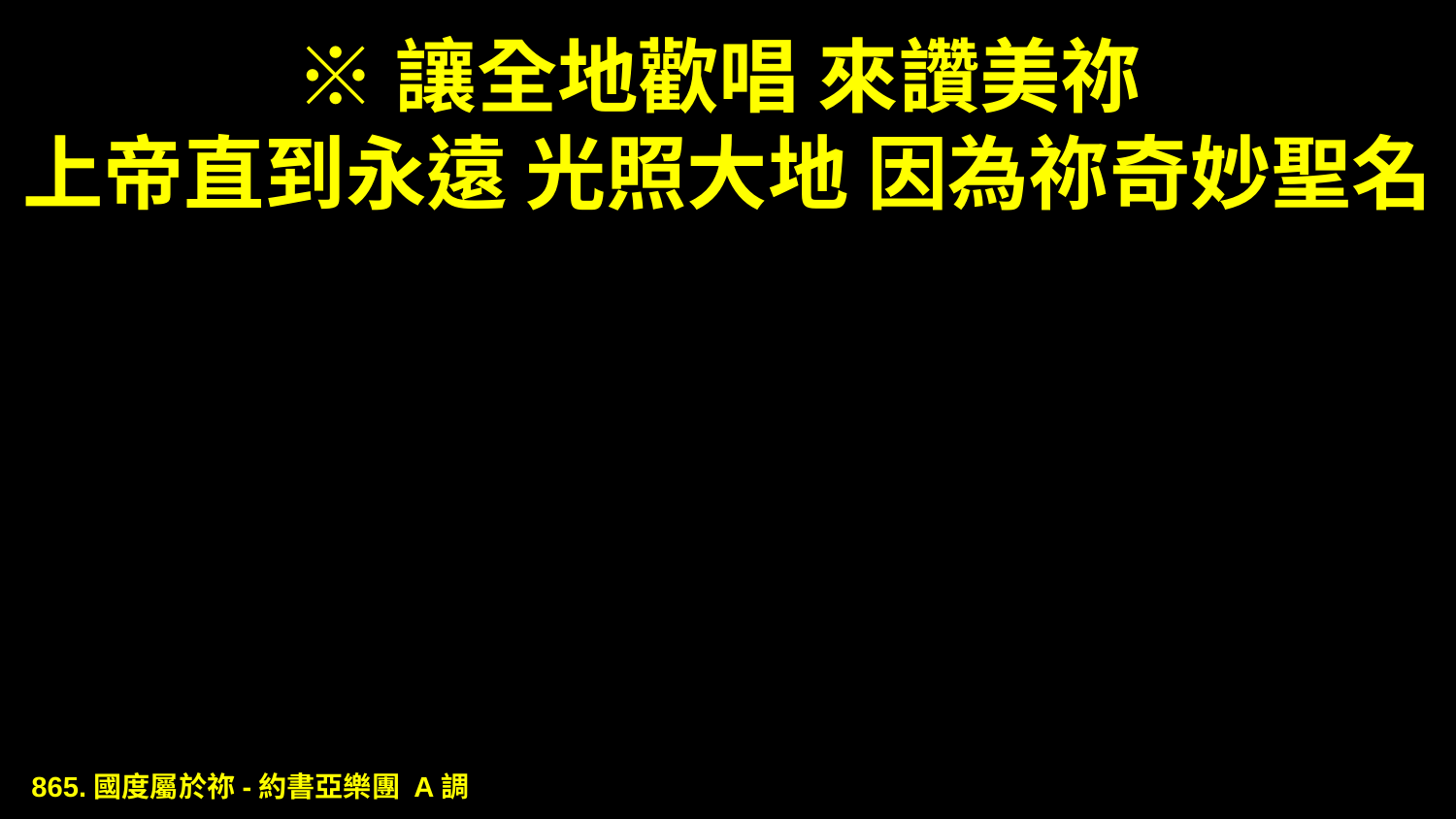

# ※讓全地歡唱 來讚美祢 上帝直到永遠 光照大地 因為祢奇妙聖名
865.國度屬於祢-約書亞樂團 A調